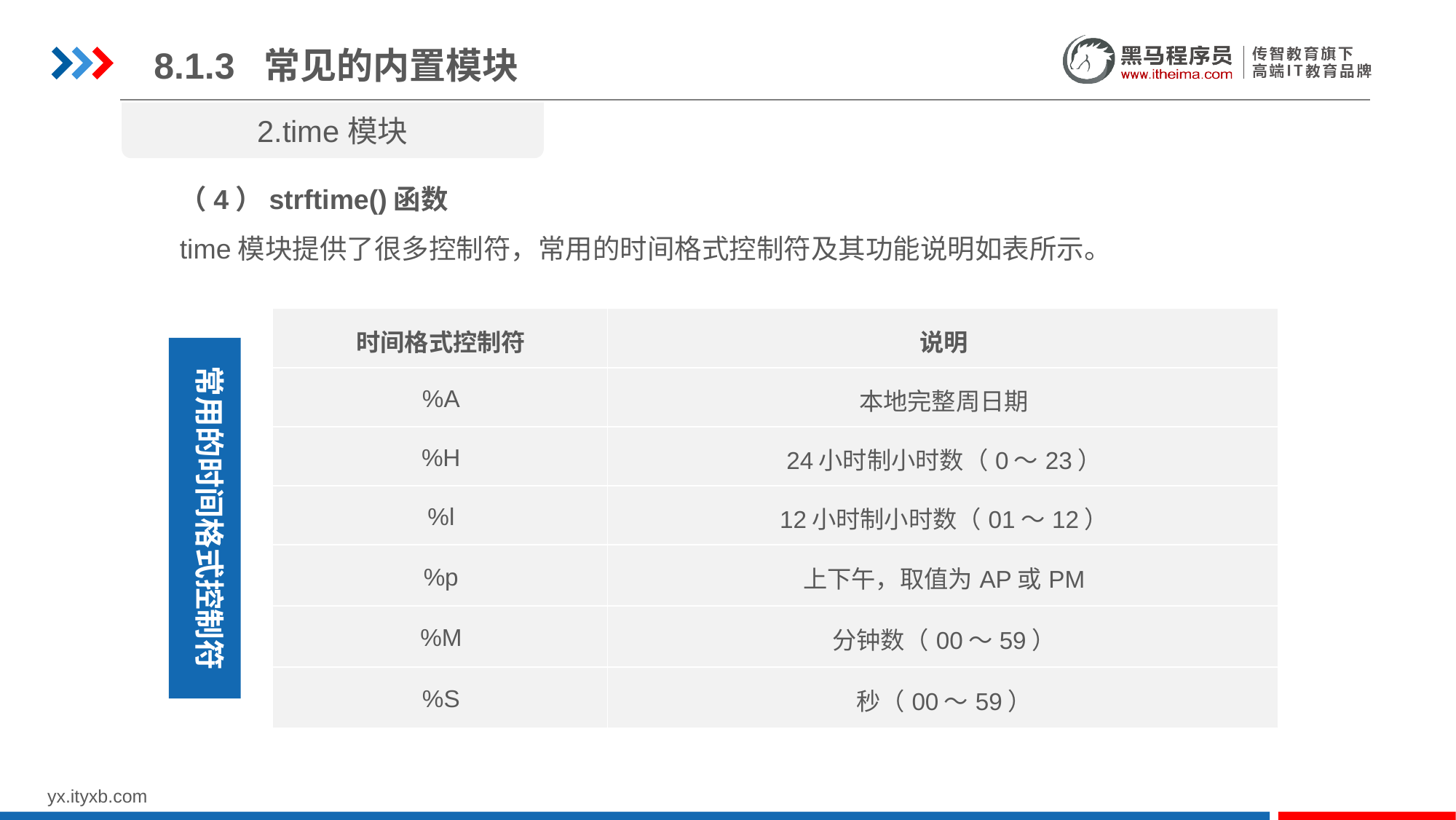

8.1.3  常见的内置模块

2.time模块
（4）strftime()函数
time模块提供了很多控制符，常用的时间格式控制符及其功能说明如表所示。
| 时间格式控制符 | 说明 |
| --- | --- |
| %A | 本地完整周日期 |
| %H | 24小时制小时数（0～23） |
| %l | 12小时制小时数（01～12） |
| %p | 上下午，取值为AP或PM |
| %M | 分钟数（00～59） |
| %S | 秒（00～59） |

常用的时间格式控制符